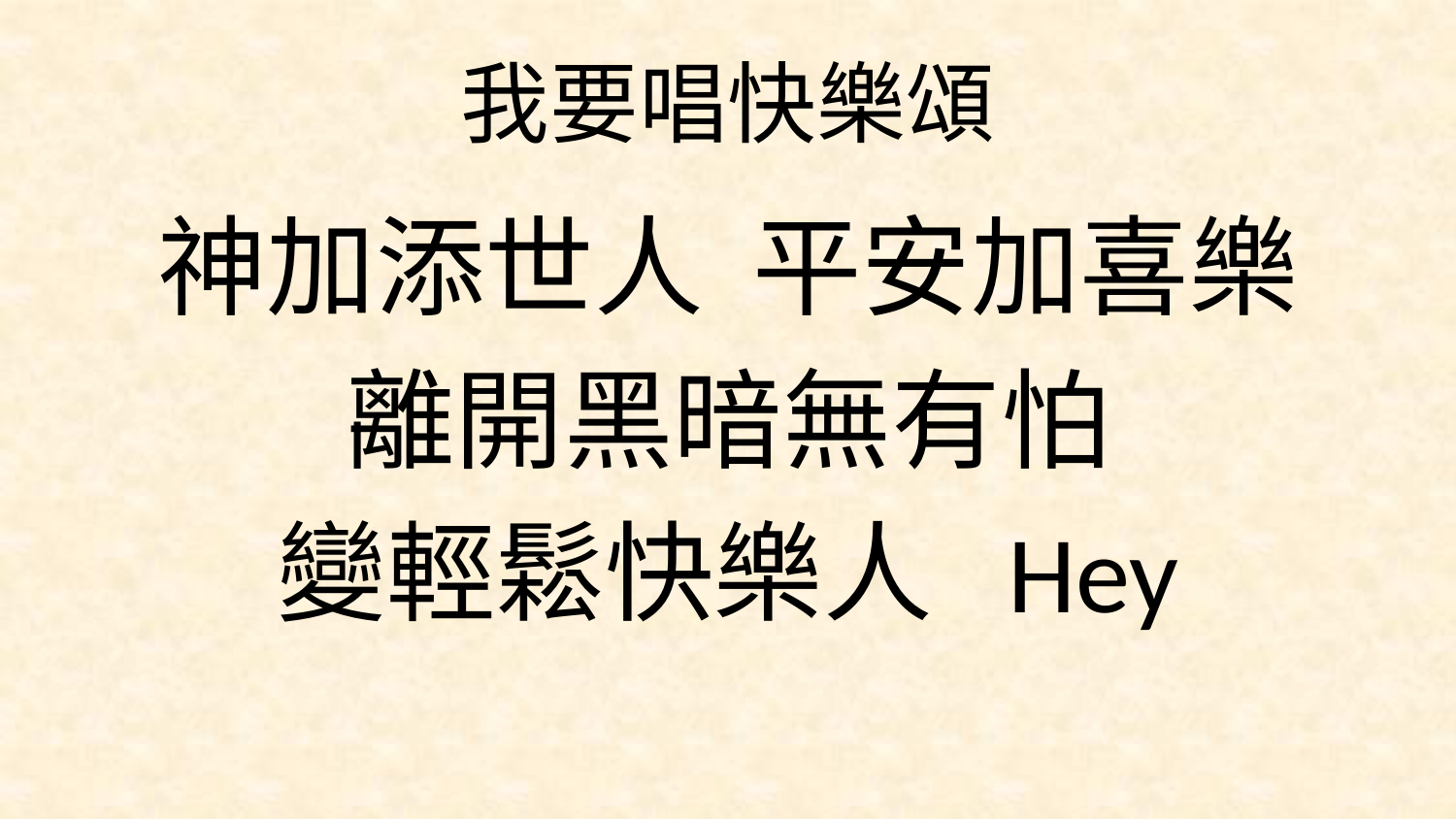

# 我要唱快樂頌
神加添世人  平安加喜樂
離開黑暗無有怕
變輕鬆快樂人  Hey